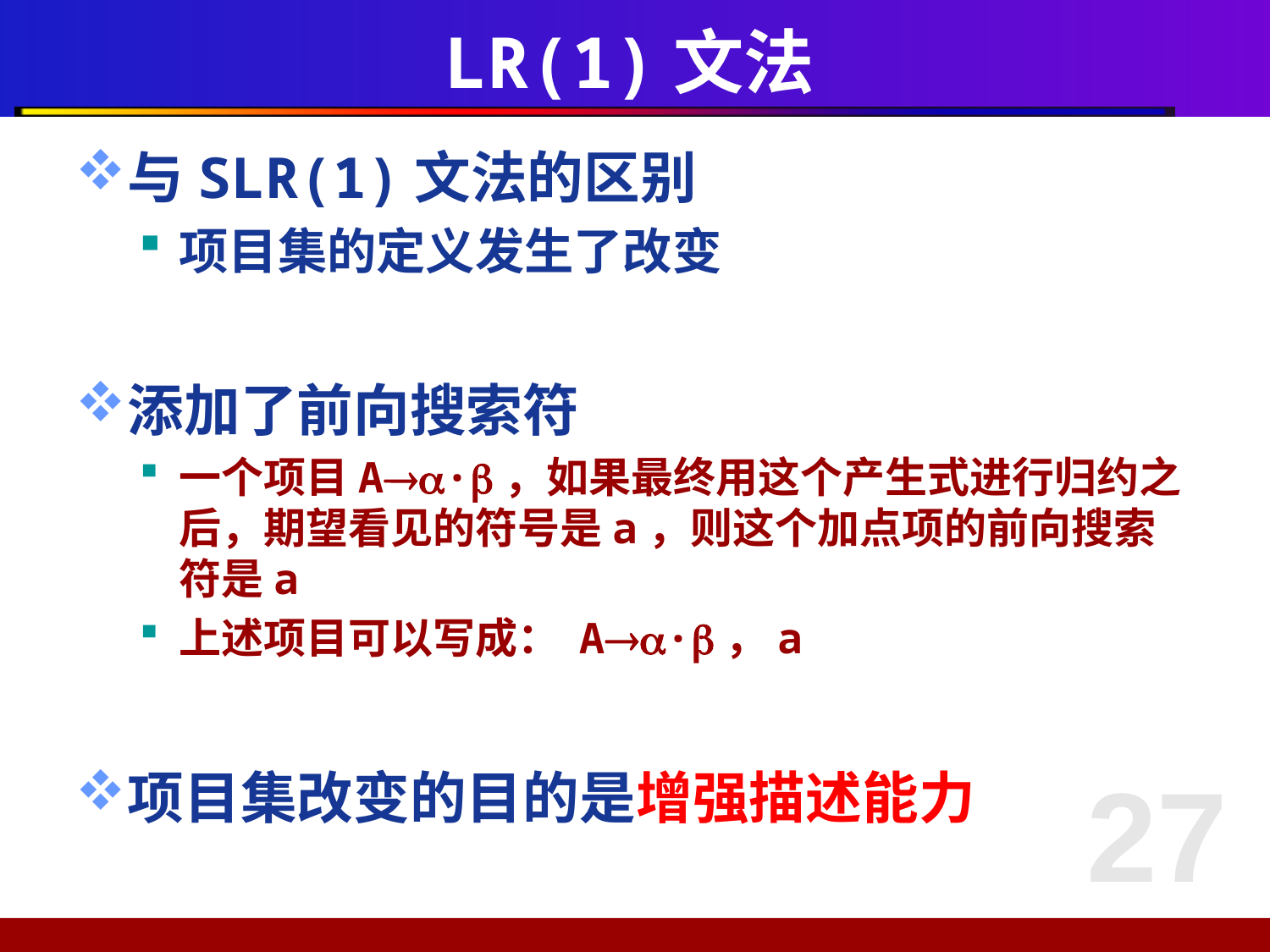

# LR(1)文法
与SLR(1)文法的区别
项目集的定义发生了改变

添加了前向搜索符
一个项目A→α·β，如果最终用这个产生式进行归约之后，期望看见的符号是a，则这个加点项的前向搜索符是a
上述项目可以写成： A→α·β，a

项目集改变的目的是增强描述能力
27